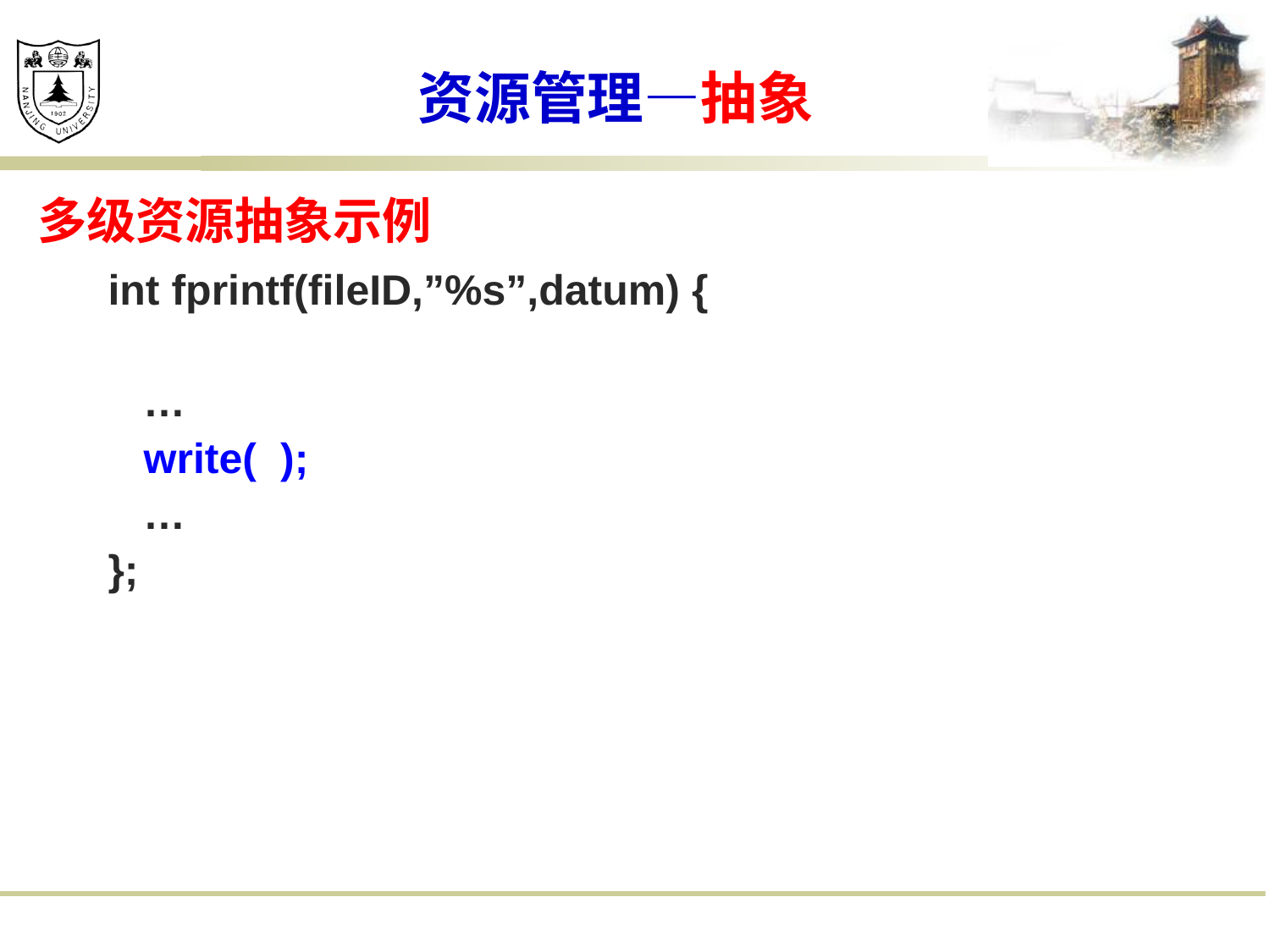

# 资源管理—抽象
多级资源抽象示例
int fprintf(fileID,”%s”,datum) {

   …
   write(  );
   …
};

17